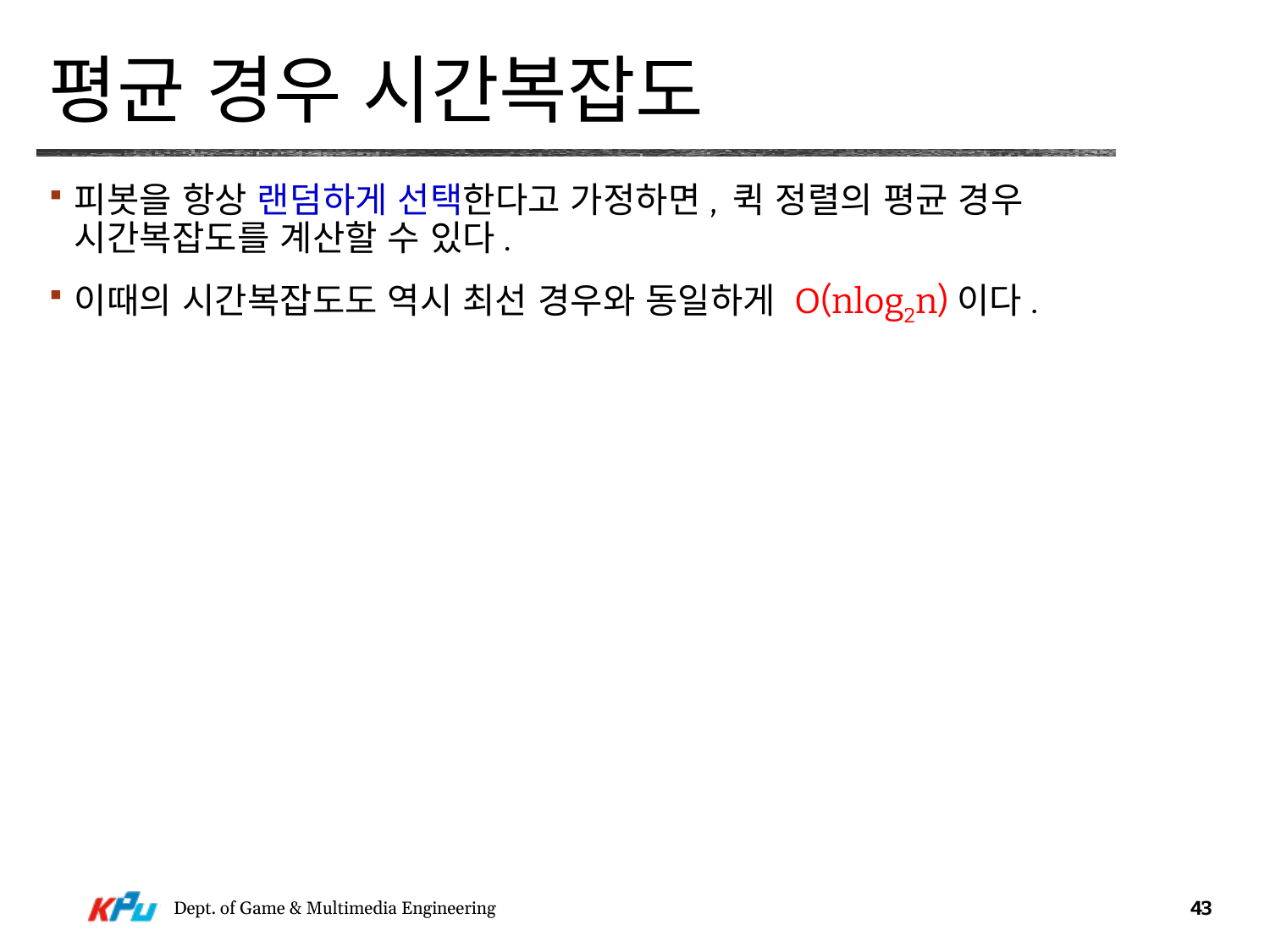

# 평균 경우 시간복잡도
피봇을 항상 랜덤하게 선택한다고 가정하면, 퀵 정렬의 평균 경우 시간복잡도를 계산할 수 있다.
이때의 시간복잡도도 역시 최선 경우와 동일하게 O(nlog2n)이다.
Dept. of Game & Multimedia Engineering
43